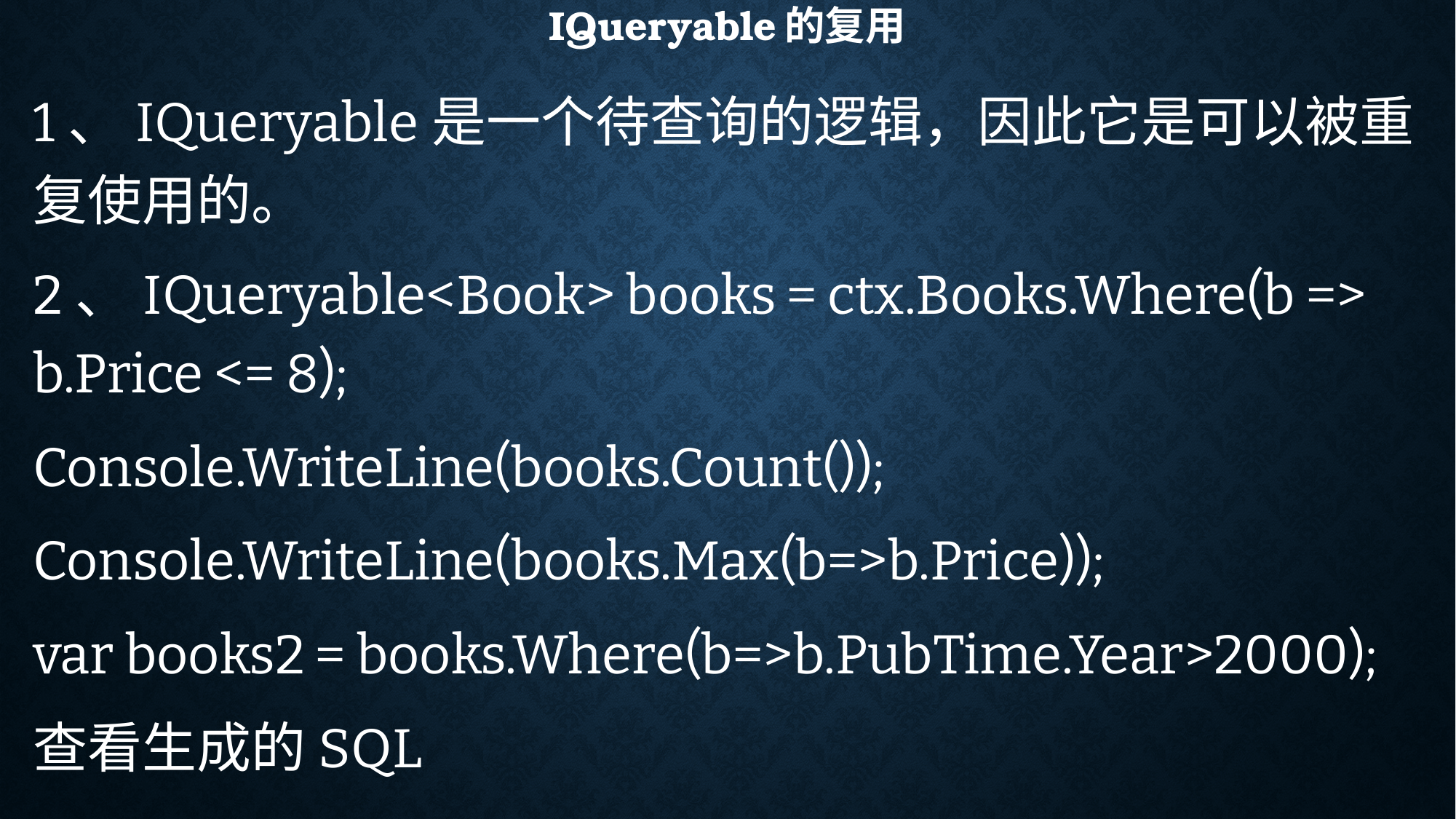

# IQueryable的复用
1、IQueryable是一个待查询的逻辑，因此它是可以被重复使用的。
2、IQueryable<Book> books = ctx.Books.Where(b => b.Price <= 8);
Console.WriteLine(books.Count());
Console.WriteLine(books.Max(b=>b.Price));
var books2 = books.Where(b=>b.PubTime.Year>2000);
查看生成的SQL